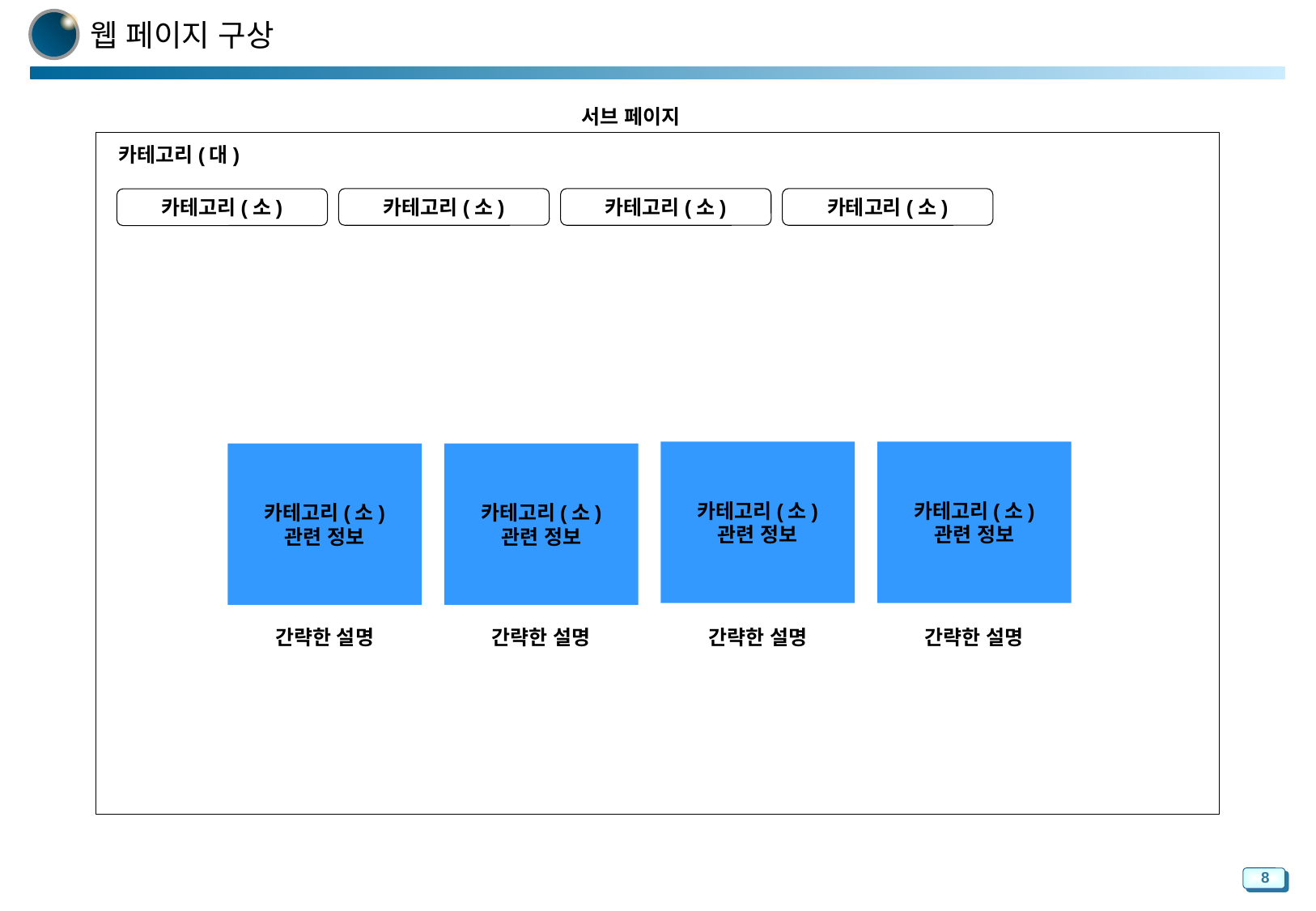

웹 페이지 구상
서브 페이지

카테고리(대)
카테고리(소)
카테고리(소)
카테고리(소)
카테고리(소)
카테고리(소)
관련 정보
카테고리(소)
관련 정보
카테고리(소)
관련 정보
카테고리(소)
관련 정보
간략한 설명
간략한 설명
간략한 설명
간략한 설명